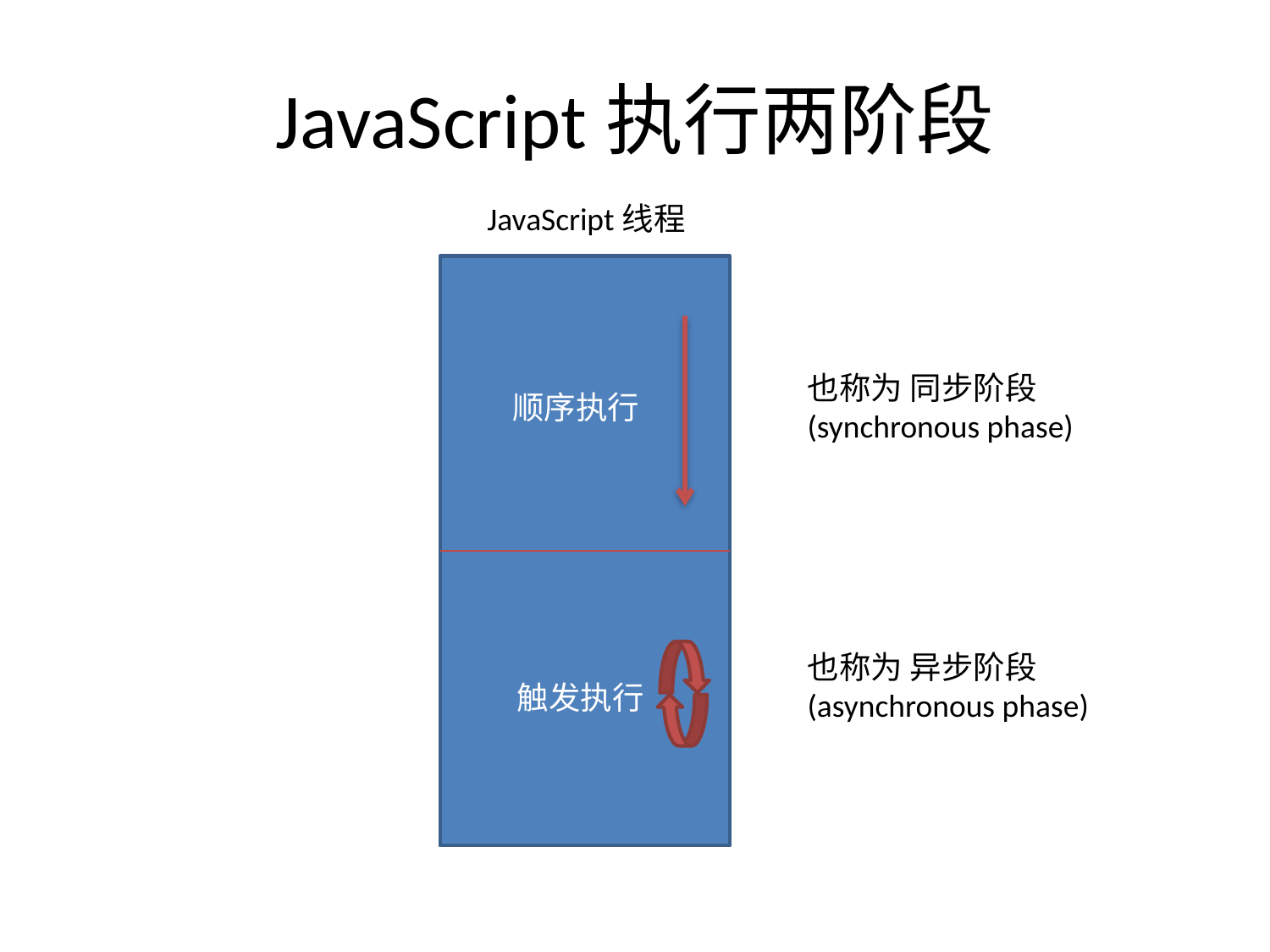

# JavaScript执行两阶段
JavaScript线程

也称为 同步阶段(synchronous phase)
顺序执行

也称为 异步阶段(asynchronous phase)
触发执行